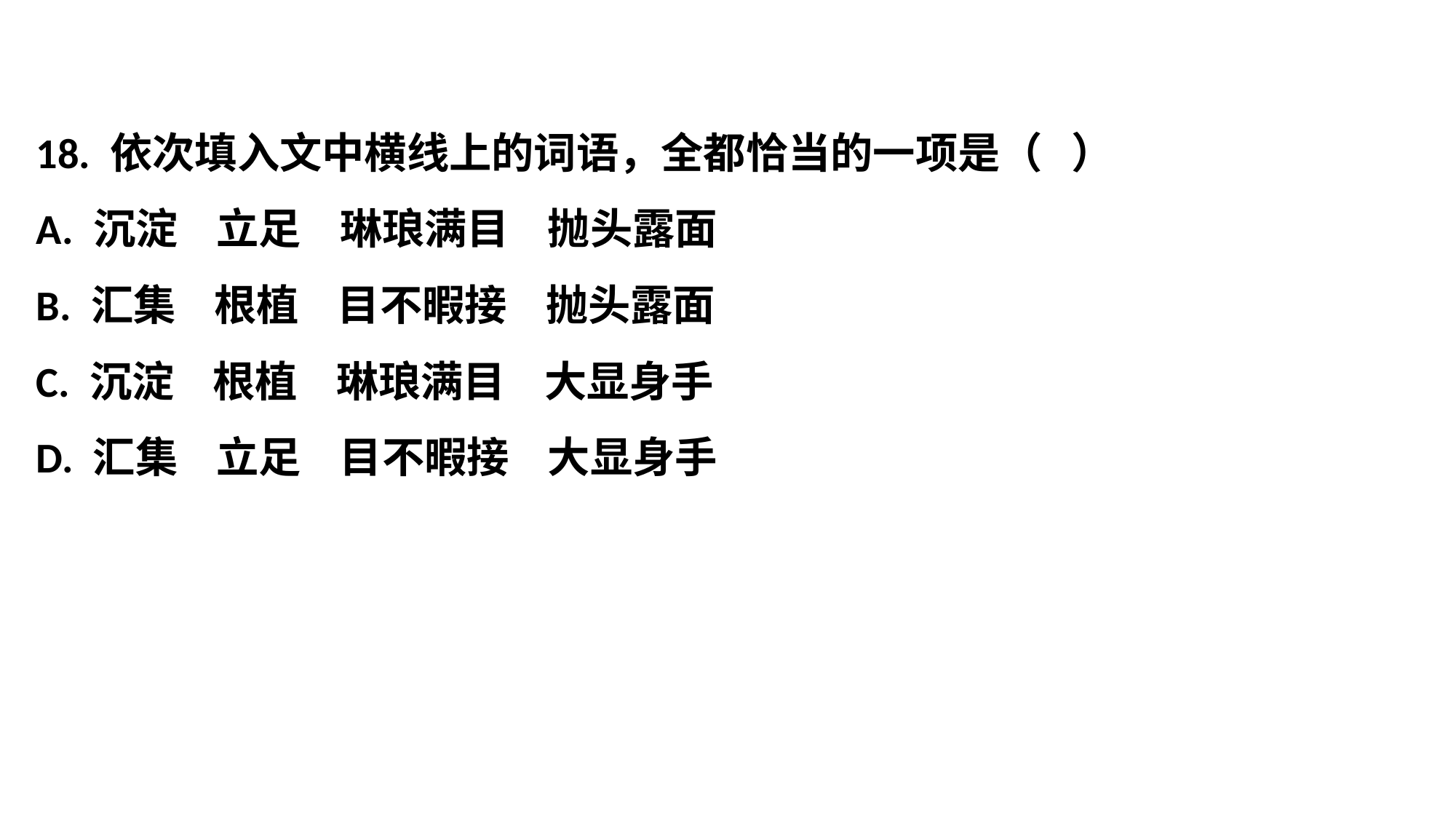

18. 依次填入文中横线上的词语，全都恰当的一项是（   ）
A. 沉淀    立足    琳琅满目    抛头露面
B. 汇集    根植    目不暇接    抛头露面
C. 沉淀    根植    琳琅满目    大显身手
D. 汇集    立足    目不暇接    大显身手